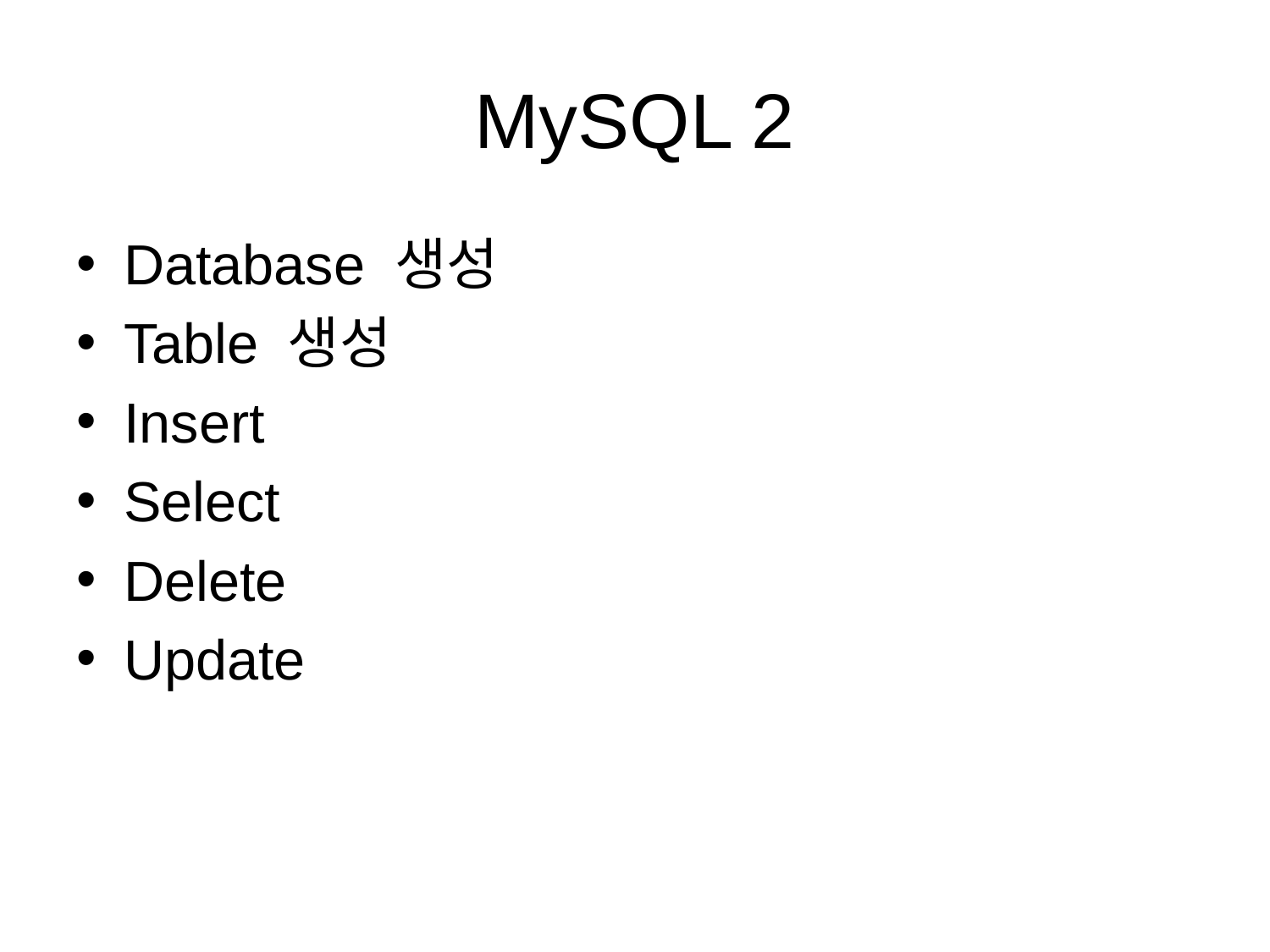

# MySQL 2
Database 생성
Table 생성
Insert
Select
Delete
Update